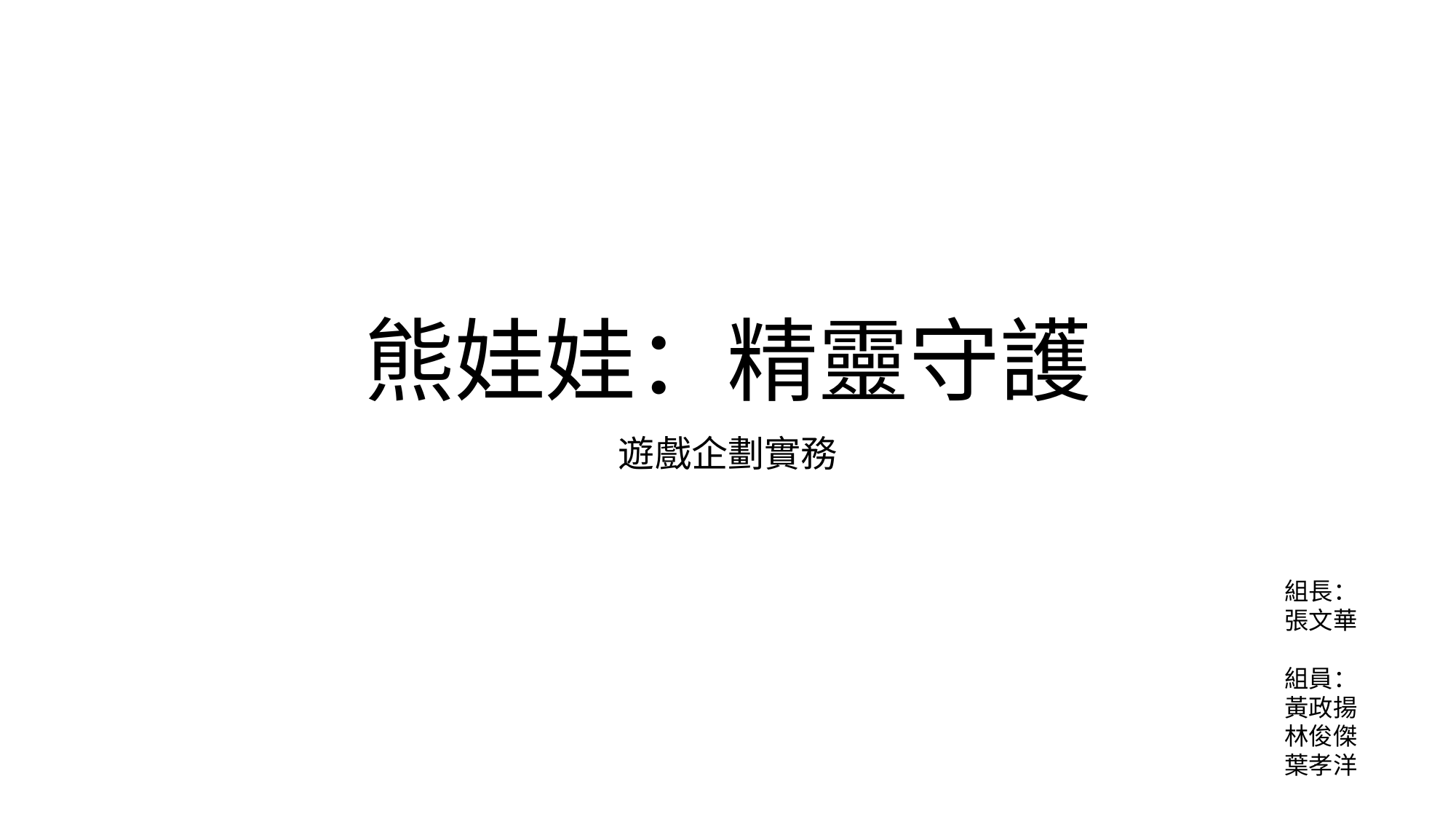

# 熊娃娃：精靈守護
遊戲企劃實務
組長：
張文華
組員：
黃政揚
林俊傑
葉孝洋